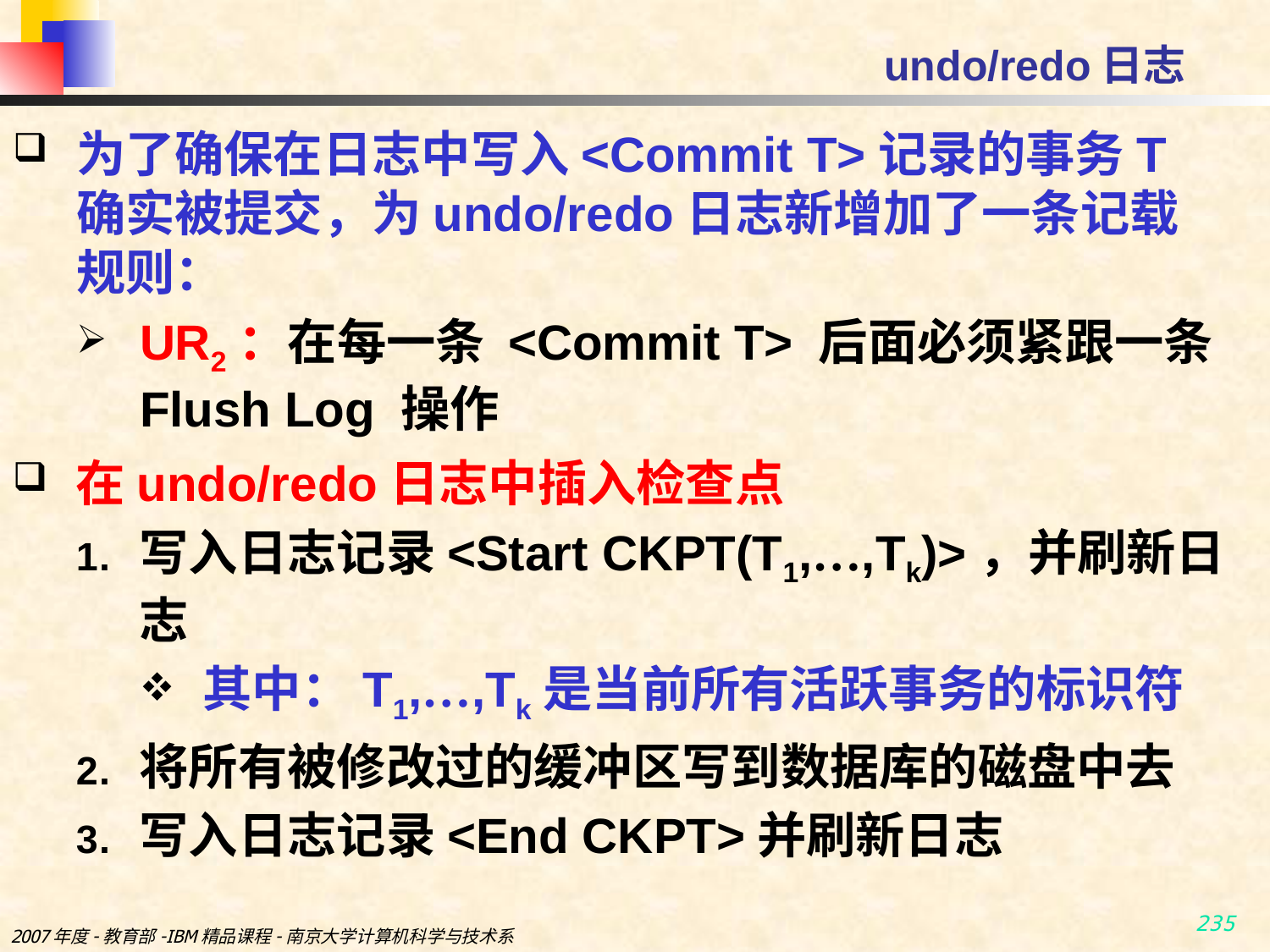

# undo/redo日志
为了确保在日志中写入<Commit T>记录的事务T确实被提交，为undo/redo日志新增加了一条记载规则：
UR2：在每一条 <Commit T> 后面必须紧跟一条Flush Log 操作
在undo/redo日志中插入检查点
写入日志记录<Start CKPT(T1,…,Tk)>，并刷新日志
其中：T1,…,Tk是当前所有活跃事务的标识符
将所有被修改过的缓冲区写到数据库的磁盘中去
写入日志记录<End CKPT>并刷新日志
235